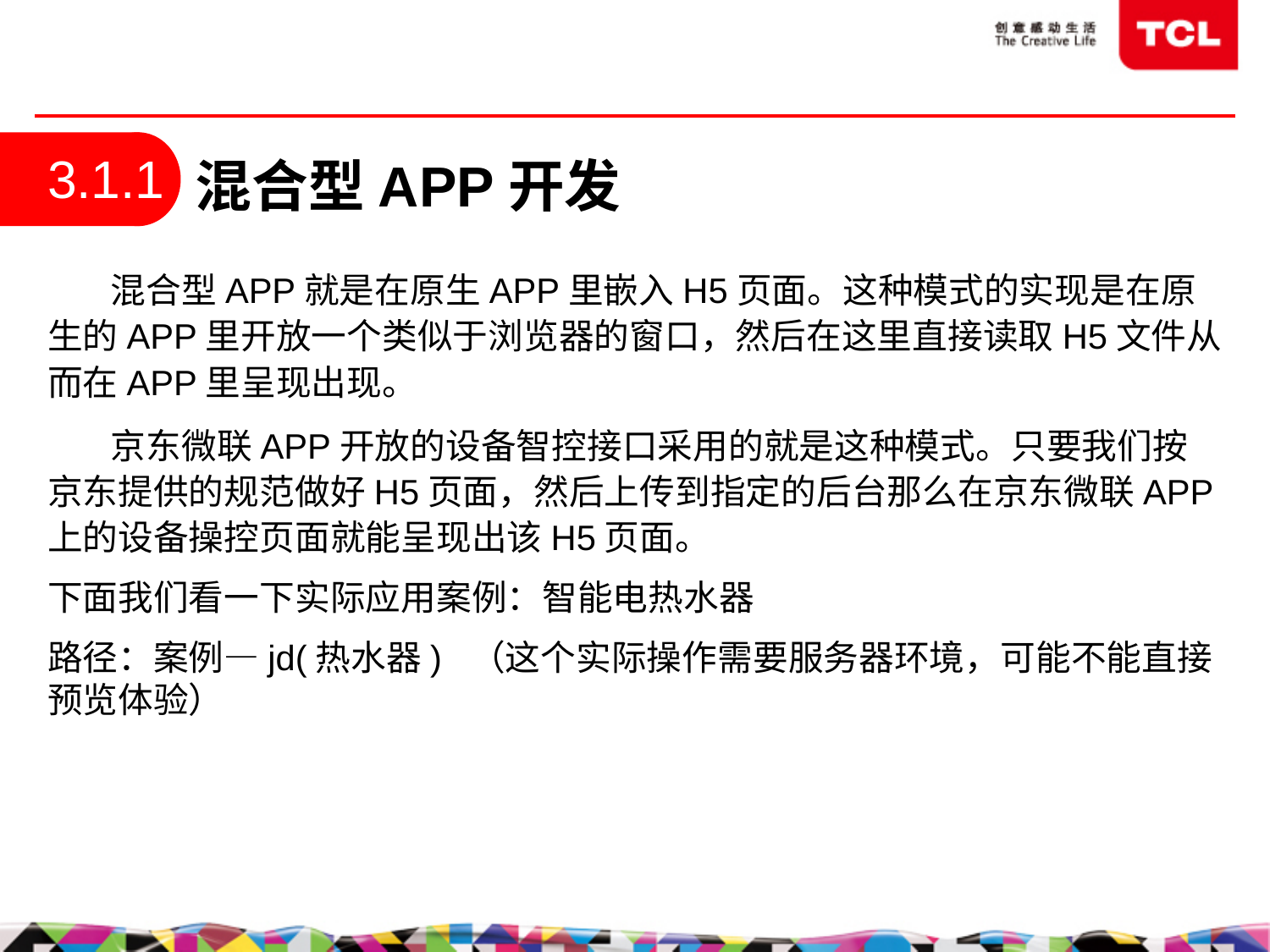

3.1.1
混合型APP开发
       混合型APP就是在原生APP里嵌入H5页面。这种模式的实现是在原生的APP里开放一个类似于浏览器的窗口，然后在这里直接读取H5文件从而在APP里呈现出现。
       京东微联APP开放的设备智控接口采用的就是这种模式。只要我们按京东提供的规范做好H5页面，然后上传到指定的后台那么在京东微联APP上的设备操控页面就能呈现出该H5页面。
下面我们看一下实际应用案例：智能电热水器
路径：案例—jd(热水器)  （这个实际操作需要服务器环境，可能不能直接预览体验）